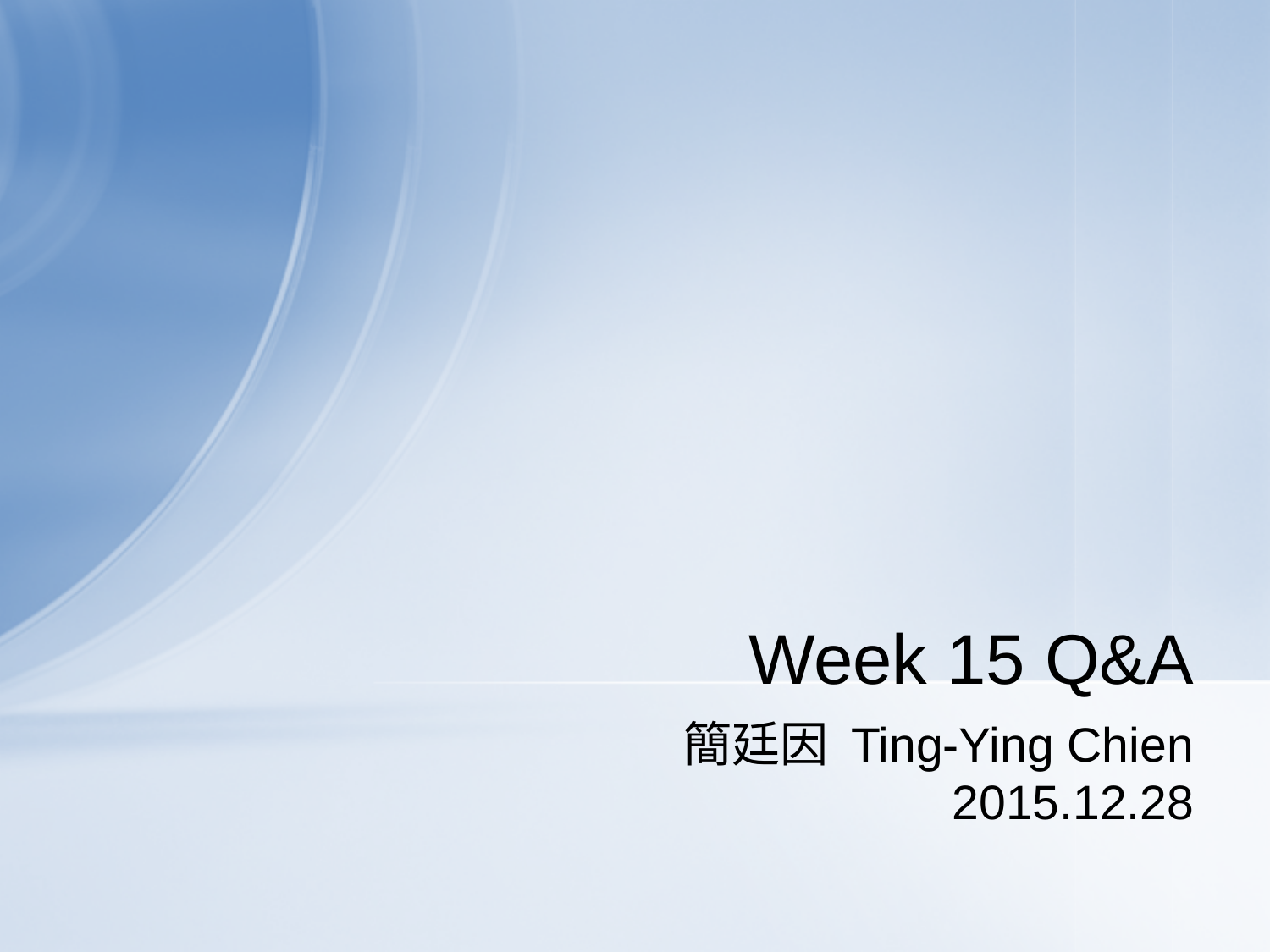

# Week 15 Q&A
 簡廷因 Ting-Ying Chien
2015.12.28